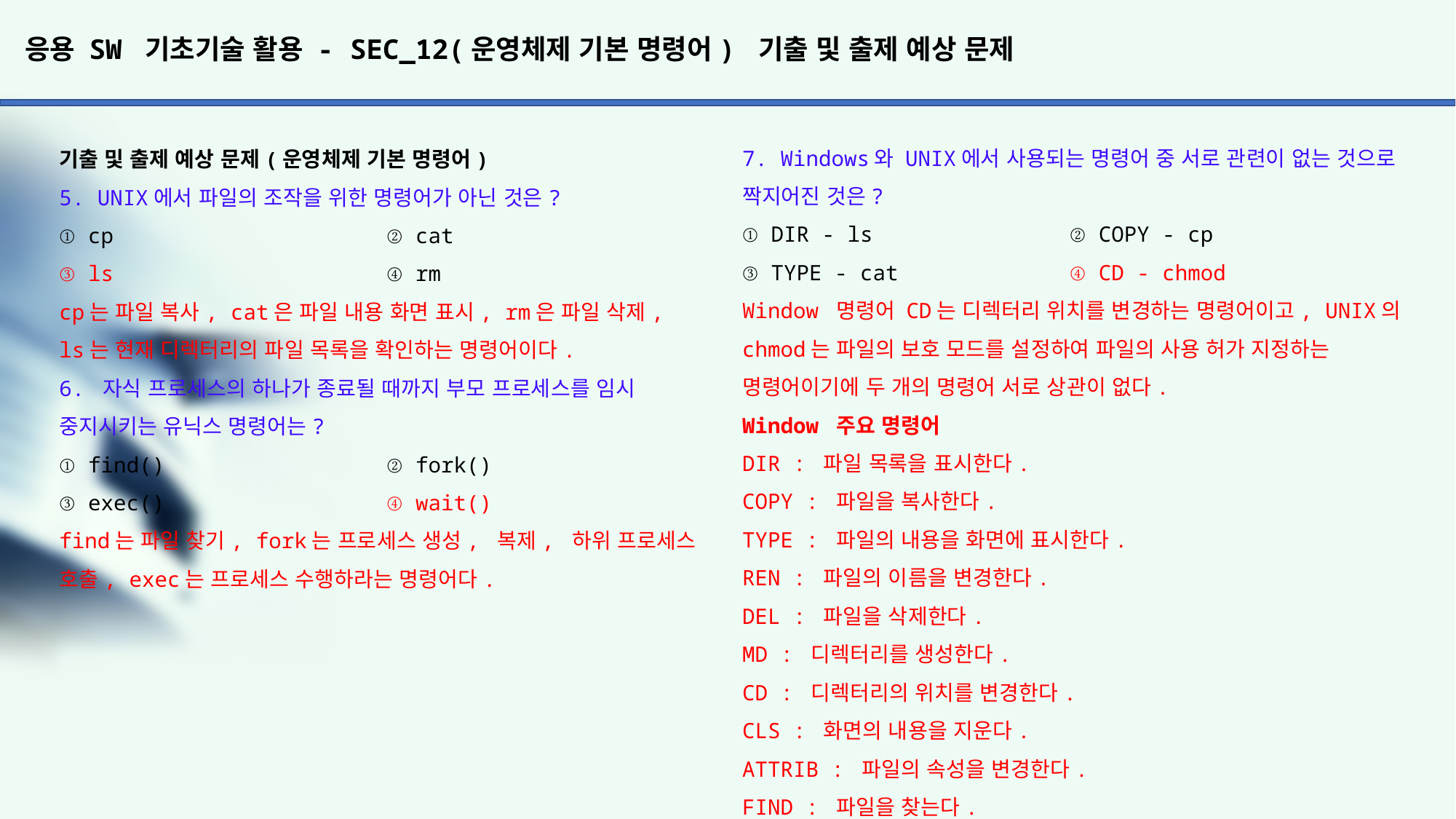

# 응용 SW 기초기술 활용 - SEC_12(운영체제 기본 명령어) 기출 및 출제 예상 문제
7. Windows와 UNIX에서 사용되는 명령어 중 서로 관련이 없는 것으로 짝지어진 것은?
① DIR - ls		② COPY - cp
③ TYPE - cat		④ CD - chmod
Window 명령어 CD는 디렉터리 위치를 변경하는 명령어이고, UNIX의 chmod는 파일의 보호 모드를 설정하여 파일의 사용 허가 지정하는 명령어이기에 두 개의 명령어 서로 상관이 없다.
Window 주요 명령어
DIR : 파일 목록을 표시한다.
COPY : 파일을 복사한다.
TYPE : 파일의 내용을 화면에 표시한다.
REN : 파일의 이름을 변경한다.
DEL : 파일을 삭제한다.
MD : 디렉터리를 생성한다.
CD : 디렉터리의 위치를 변경한다.
CLS : 화면의 내용을 지운다.
ATTRIB : 파일의 속성을 변경한다.
FIND : 파일을 찾는다.
CHKDSK : 디스크 상태를 점검한다.
FORMAT : 디스크 표면을 트랙과 섹터로 나누어서 초기화한다.
MOVE : 파일을 이동한다.
8. Windows에서 디스크의 상태를 확인하는 명령어는?
① MD			② CLS
③ CHKDSK		④ MOVE
디스크(DISK)의 상태를 확인(CHECK)하는 명령어는 CHKDSK 명령어이다.

기출 및 출제 예상 문제(운영체제 기본 명령어)
5. UNIX에서 파일의 조작을 위한 명령어가 아닌 것은?
① cp			② cat
③ ls			④ rm
cp는 파일 복사, cat은 파일 내용 화면 표시, rm은 파일 삭제,
ls는 현재 디렉터리의 파일 목록을 확인하는 명령어이다.
6. 자식 프로세스의 하나가 종료될 때까지 부모 프로세스를 임시 중지시키는 유닉스 명령어는?
① find()			② fork()
③ exec()			④ wait()
find는 파일 찾기, fork는 프로세스 생성, 복제, 하위 프로세스 호출, exec는 프로세스 수행하라는 명령어다.